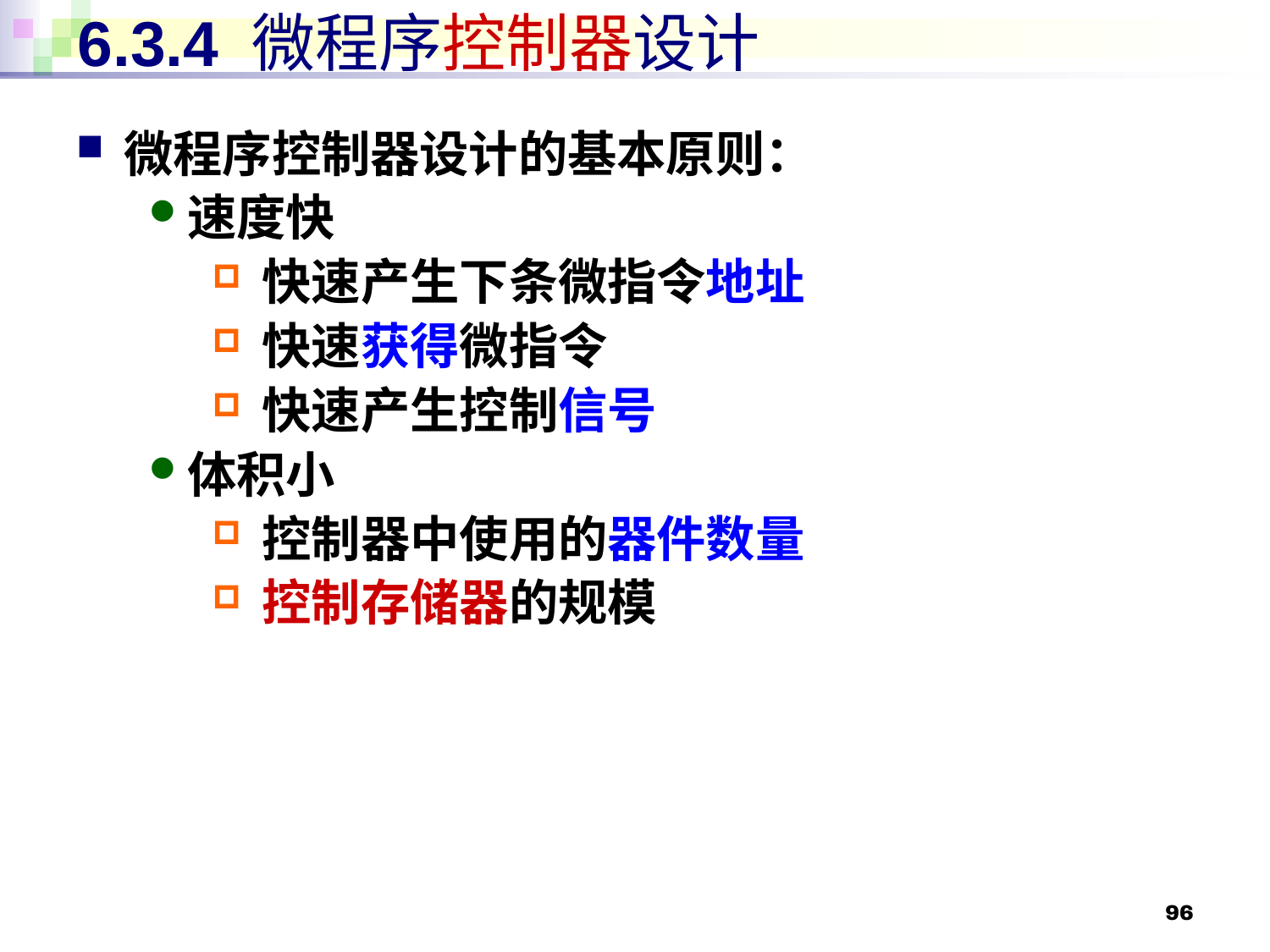

# 6.3.4 微程序控制器设计
微程序控制器设计的基本原则：
速度快
快速产生下条微指令地址
快速获得微指令
快速产生控制信号
体积小
控制器中使用的器件数量
控制存储器的规模
96